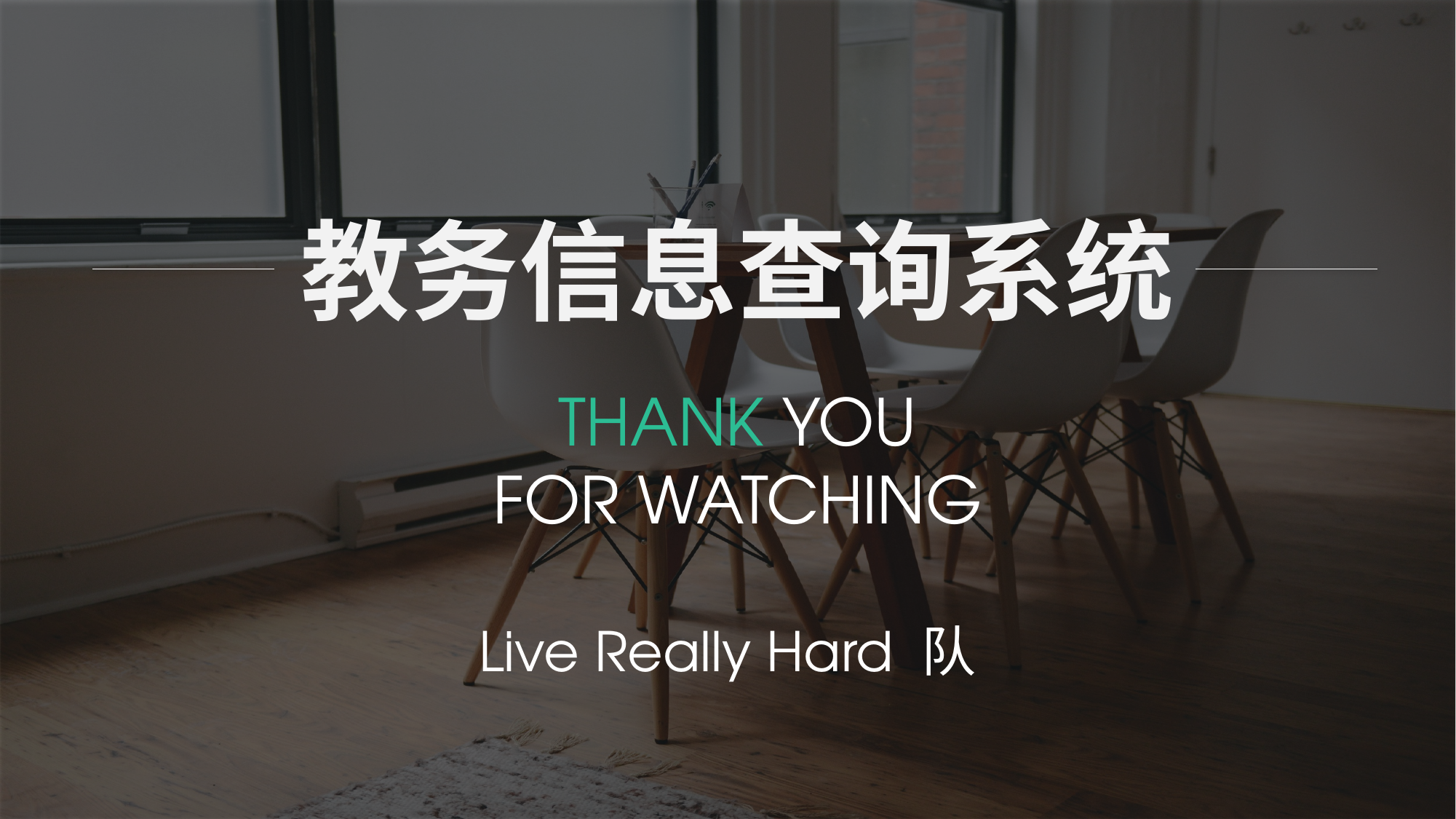

教务信息查询系统
THANK YOU
FOR WATCHING
Live Really Hard 队